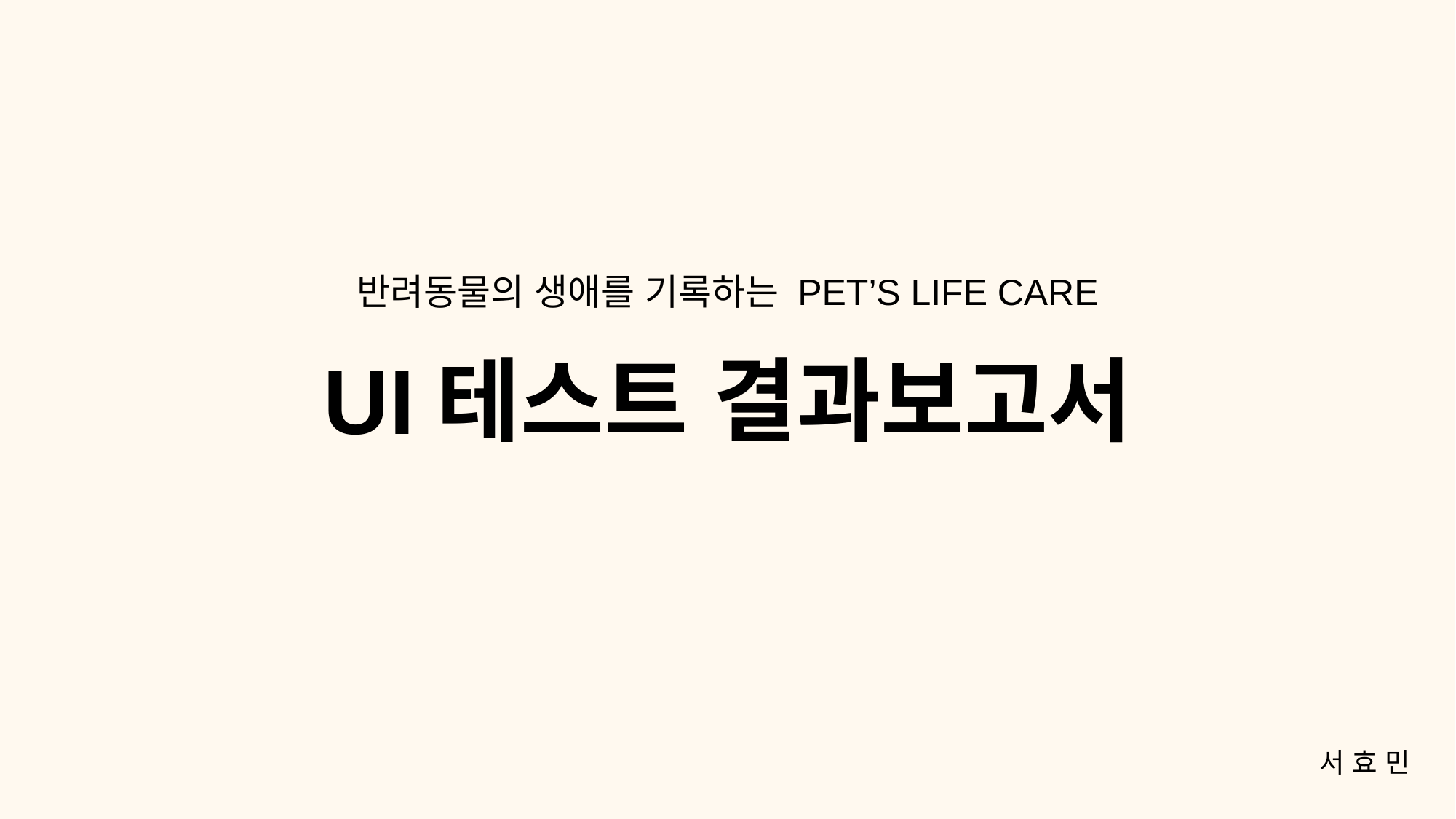

반려동물의 생애를 기록하는 PET’S LIFE CARE
# UI테스트 결과보고서
서 효 민